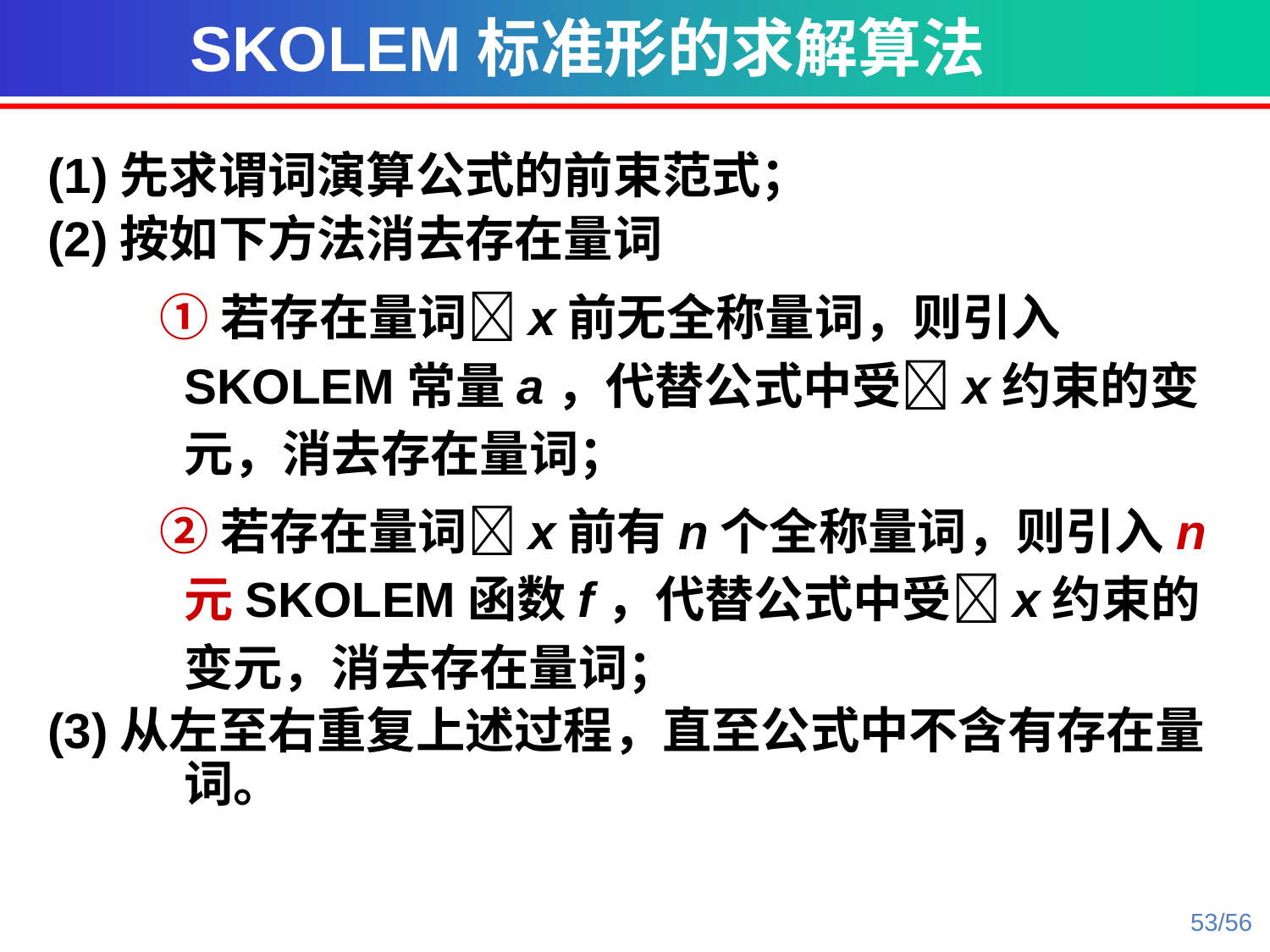

SKOLEM标准形的求解算法
(1)先求谓词演算公式的前束范式；
(2)按如下方法消去存在量词
          ①若存在量词∃x前无全称量词，则引入SKOLEM常量a，代替公式中受∃x约束的变元，消去存在量词；
          ②若存在量词∃x前有n个全称量词，则引入n元SKOLEM函数f，代替公式中受∃x约束的变元，消去存在量词；
(3)从左至右重复上述过程，直至公式中不含有存在量词。
53/56